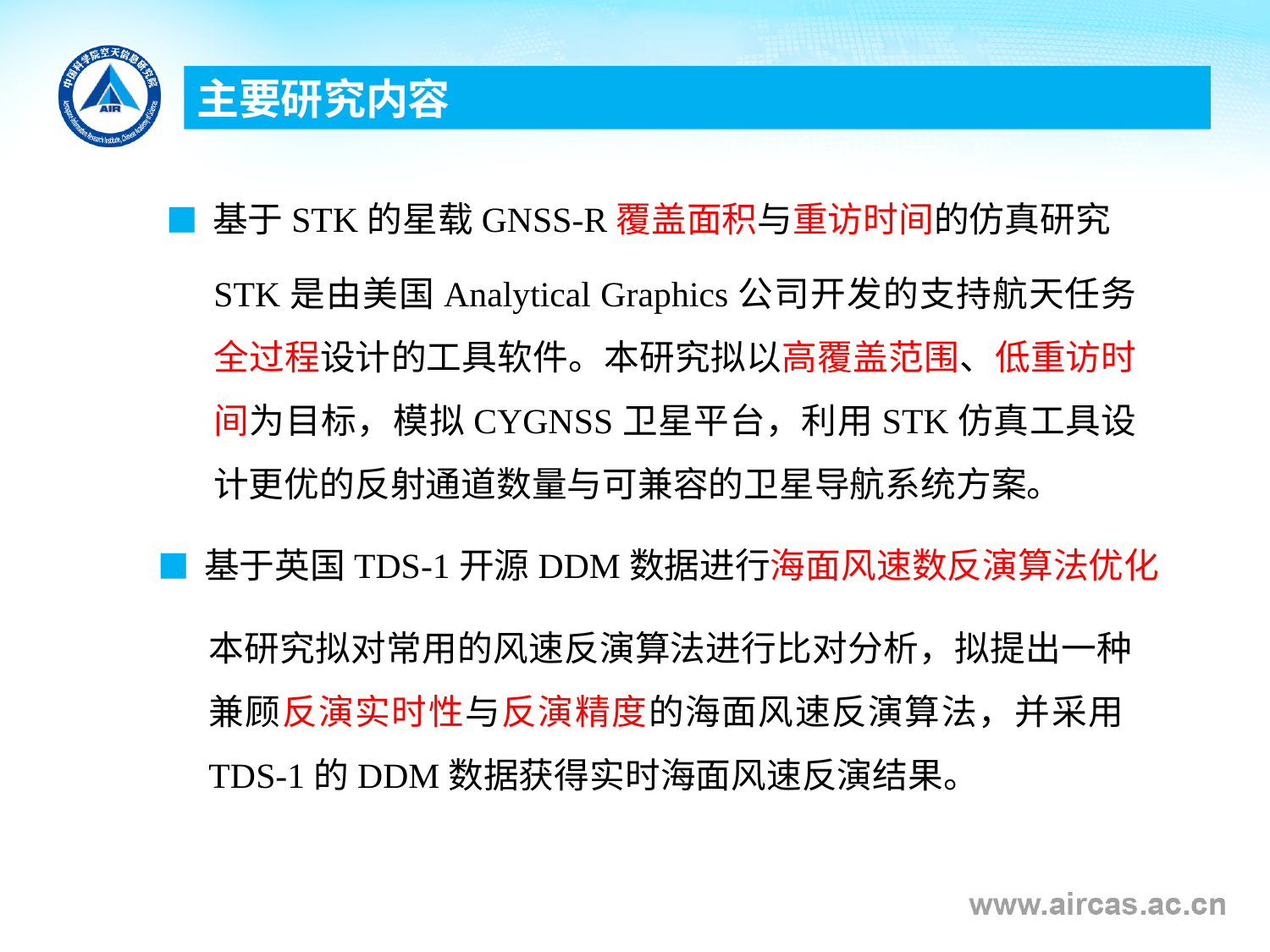

主要研究内容
■ 基于STK的星载GNSS-R覆盖面积与重访时间的仿真研究
STK是由美国Analytical Graphics公司开发的支持航天任务全过程设计的工具软件。本研究拟以高覆盖范围、低重访时间为目标，模拟CYGNSS卫星平台，利用STK仿真工具设计更优的反射通道数量与可兼容的卫星导航系统方案。

■ 基于英国TDS-1开源DDM数据进行海面风速数反演算法优化
本研究拟对常用的风速反演算法进行比对分析，拟提出一种兼顾反演实时性与反演精度的海面风速反演算法，并采用TDS-1的DDM数据获得实时海面风速反演结果。
16